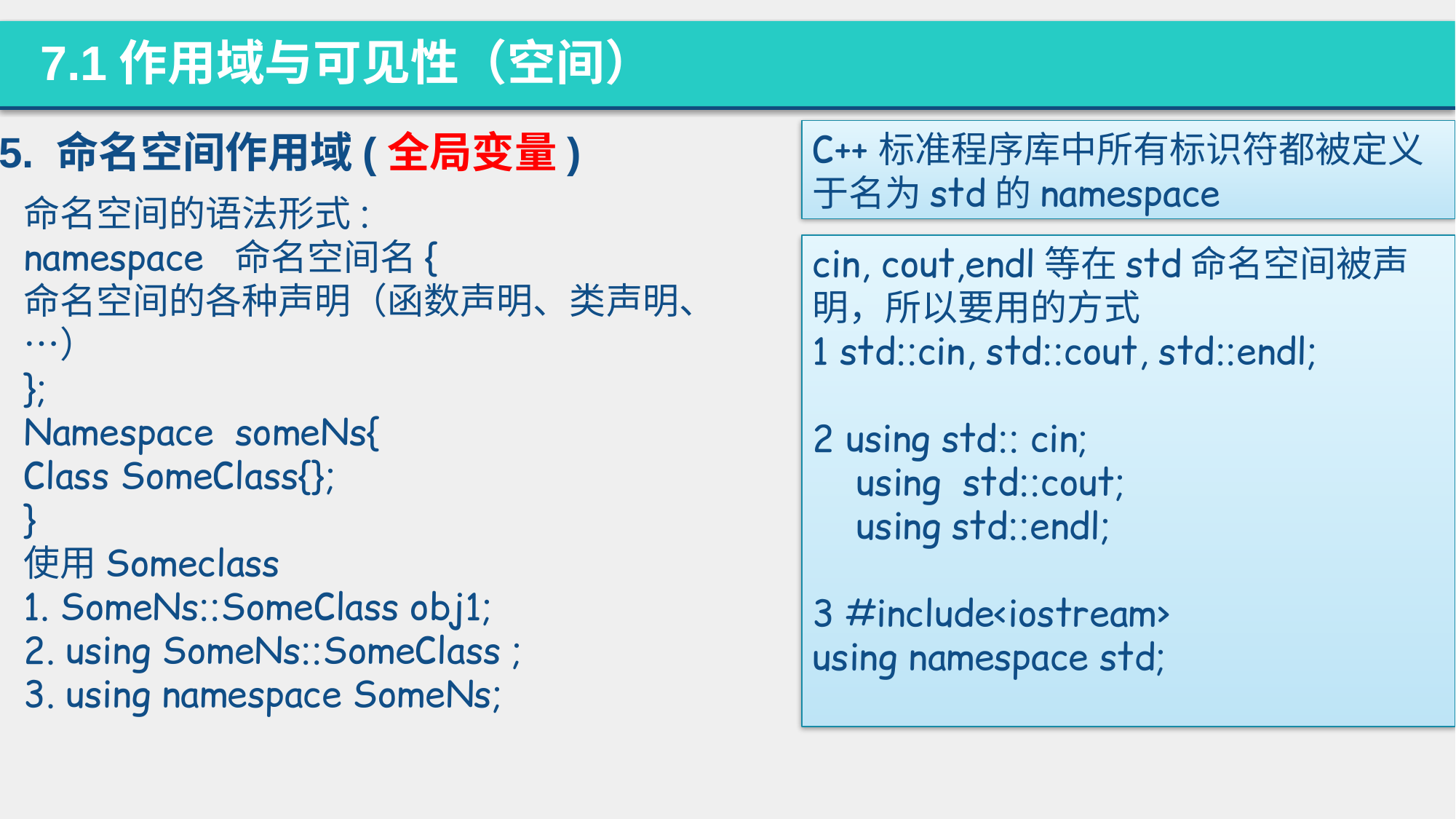

7.1作用域与可见性（空间）
5. 命名空间作用域(全局变量)
C++标准程序库中所有标识符都被定义于名为std的namespace
命名空间的语法形式:
namespace  命名空间名{
命名空间的各种声明（函数声明、类声明、…）
};
Namespace  someNs{
Class SomeClass{};
}
使用Someclass
1. SomeNs::SomeClass obj1;
2. using SomeNs::SomeClass ;
3. using namespace SomeNs;
cin, cout,endl等在std命名空间被声明，所以要用的方式
1 std::cin, std::cout, std::endl;

2 using std:: cin;
    using  std::cout;
    using std::endl;

3 #include<iostream>
using namespace std;